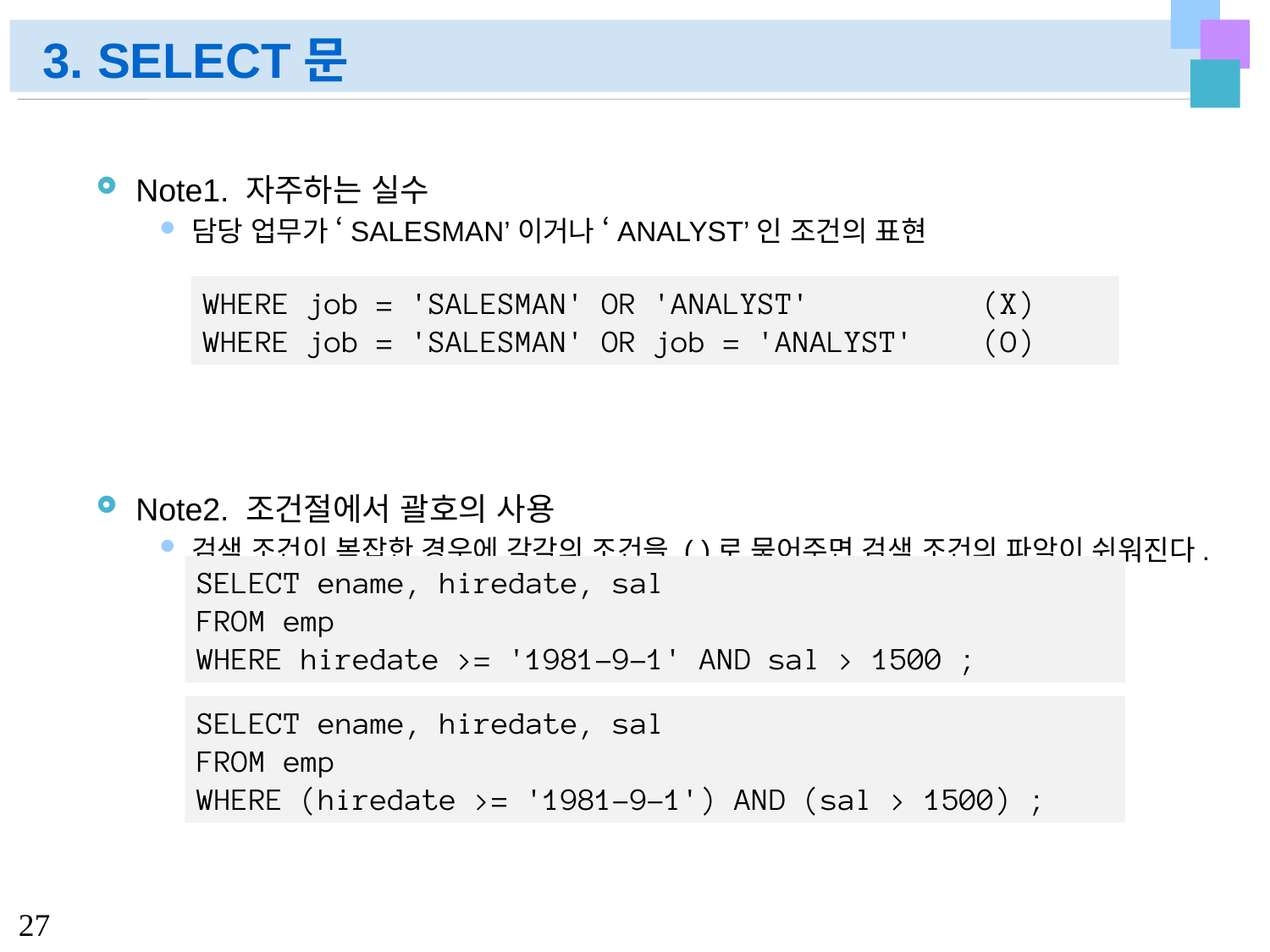

# 3. SELECT문

Note1. 자주하는 실수
담당 업무가 ‘SALESMAN’이거나 ‘ANALYST’인 조건의 표현

Note2. 조건절에서 괄호의 사용
검색 조건이 복잡한 경우에 각각의 조건을 ( )로 묶어주면 검색 조건의 파악이 쉬워진다.

WHERE job = 'SALESMAN' OR 'ANALYST'          (X)
WHERE job = 'SALESMAN' OR job = 'ANALYST'    (O)
SELECT ename, hiredate, sal
FROM emp
WHERE hiredate >= '1981-9-1' AND sal > 1500 ;
SELECT ename, hiredate, sal
FROM emp
WHERE (hiredate >= '1981-9-1') AND (sal > 1500) ;